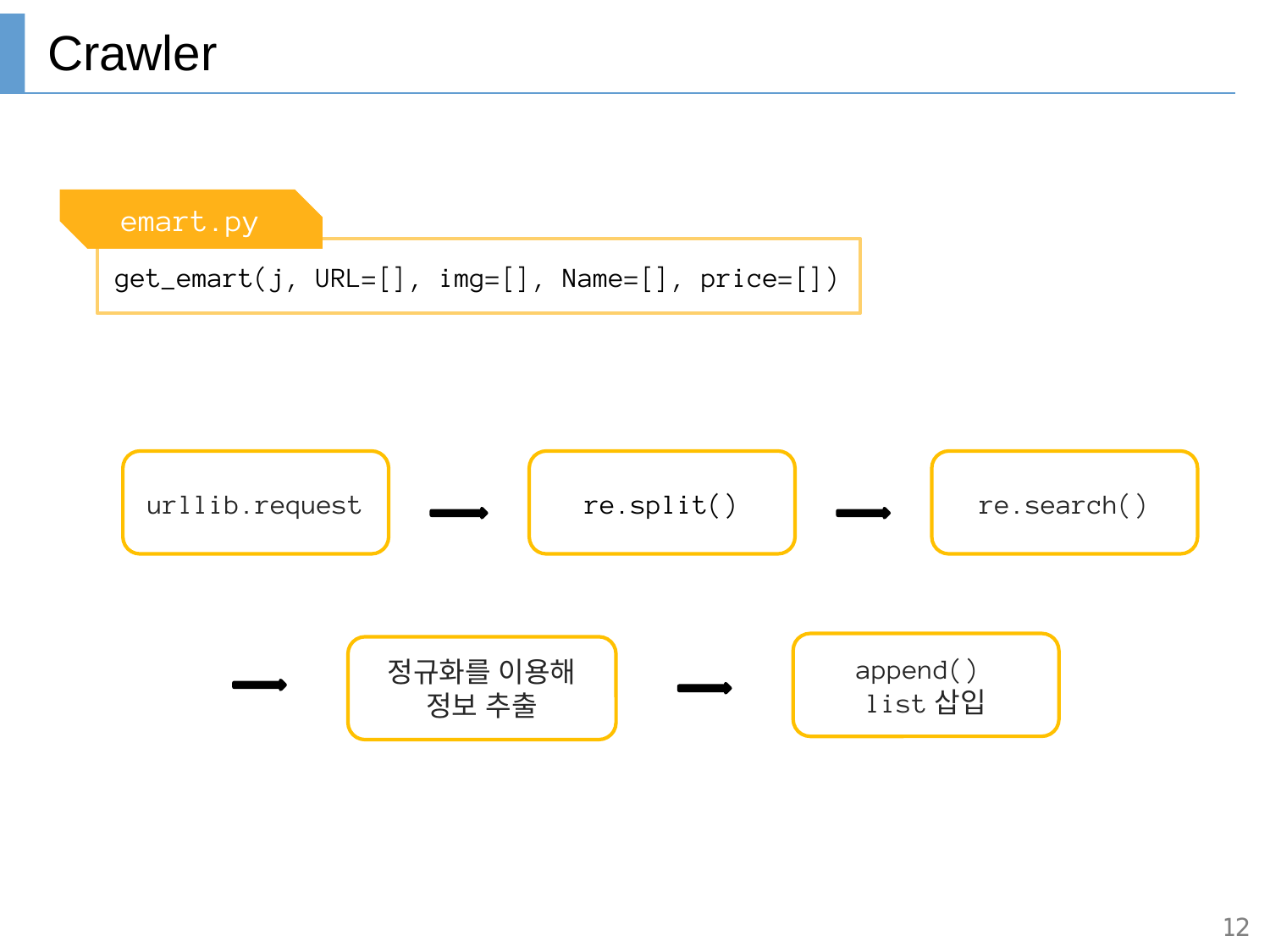

# Crawler
emart.py
get_emart(j, URL=[], img=[], Name=[], price=[])
urllib.request
re.split()
re.search()

append()
list삽입
정규화를 이용해 정보 추출